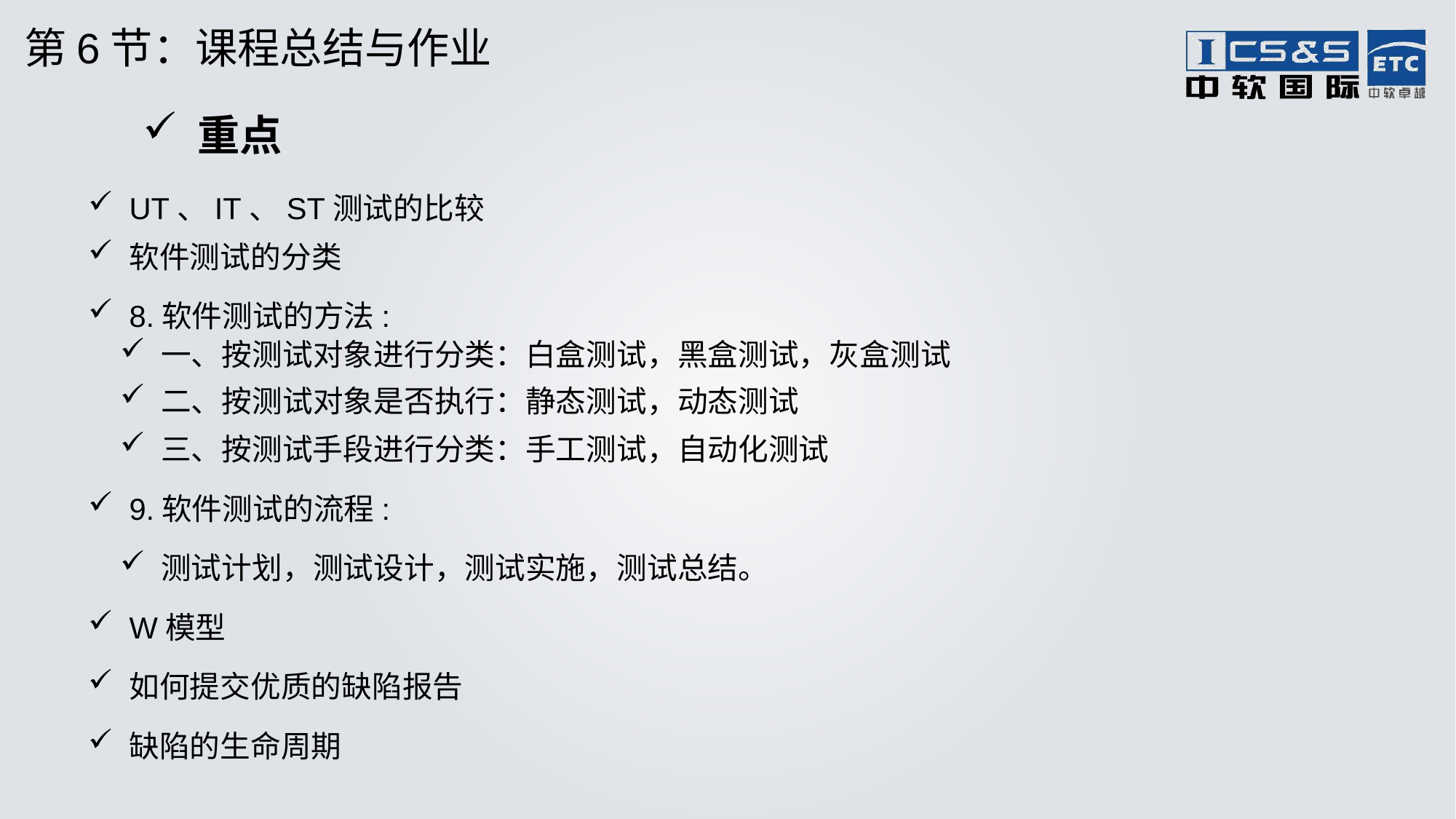

第6节：课程总结与作业
重点
UT、IT、ST测试的比较
软件测试的分类
8.软件测试的方法:
一、按测试对象进行分类：白盒测试，黑盒测试，灰盒测试
二、按测试对象是否执行：静态测试，动态测试
三、按测试手段进行分类：手工测试，自动化测试
9.软件测试的流程:
测试计划，测试设计，测试实施，测试总结。
W模型
如何提交优质的缺陷报告
缺陷的生命周期